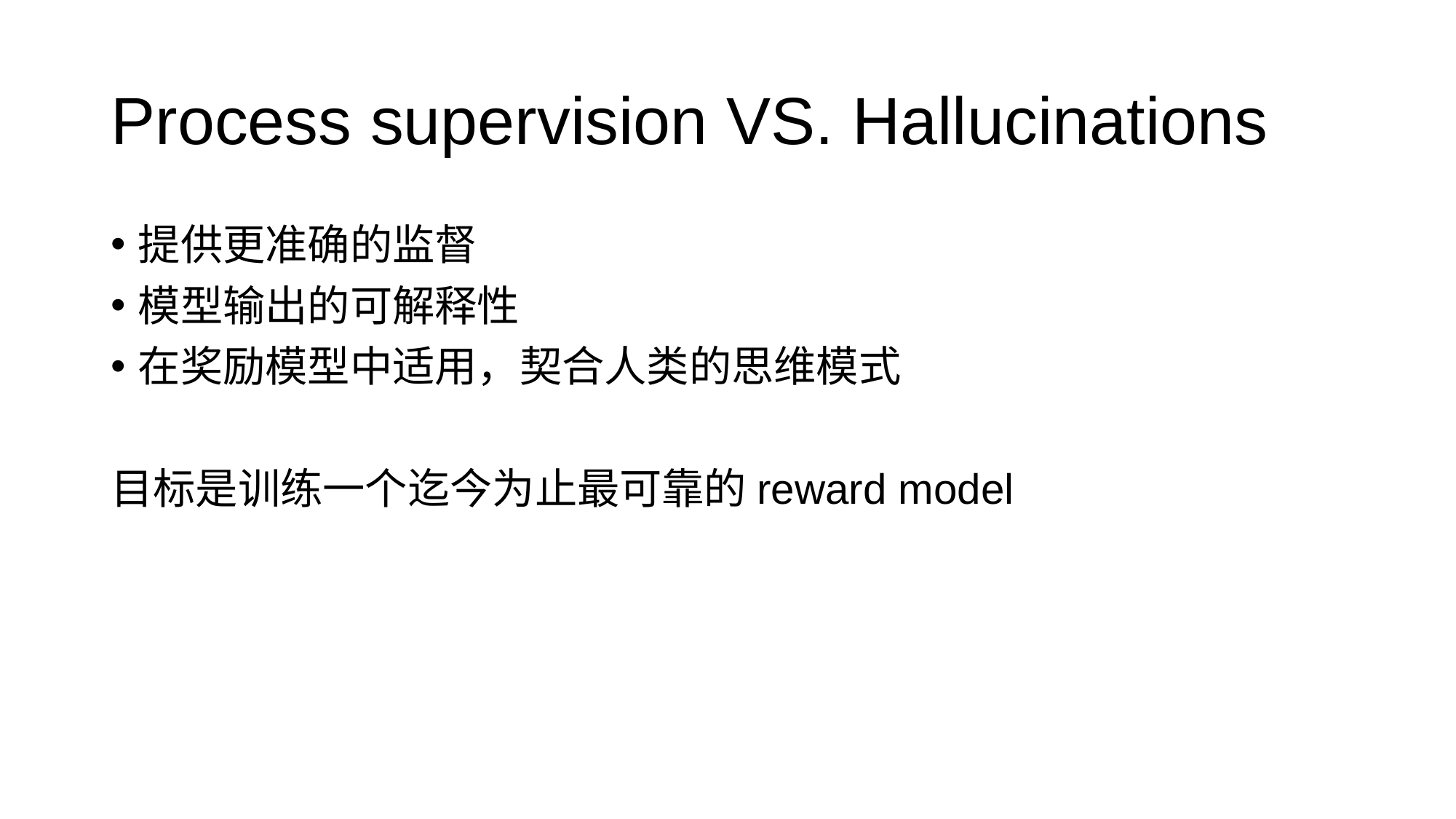

# Process supervision VS. Hallucinations
提供更准确的监督
模型输出的可解释性
在奖励模型中适用，契合人类的思维模式

目标是训练一个迄今为止最可靠的reward model